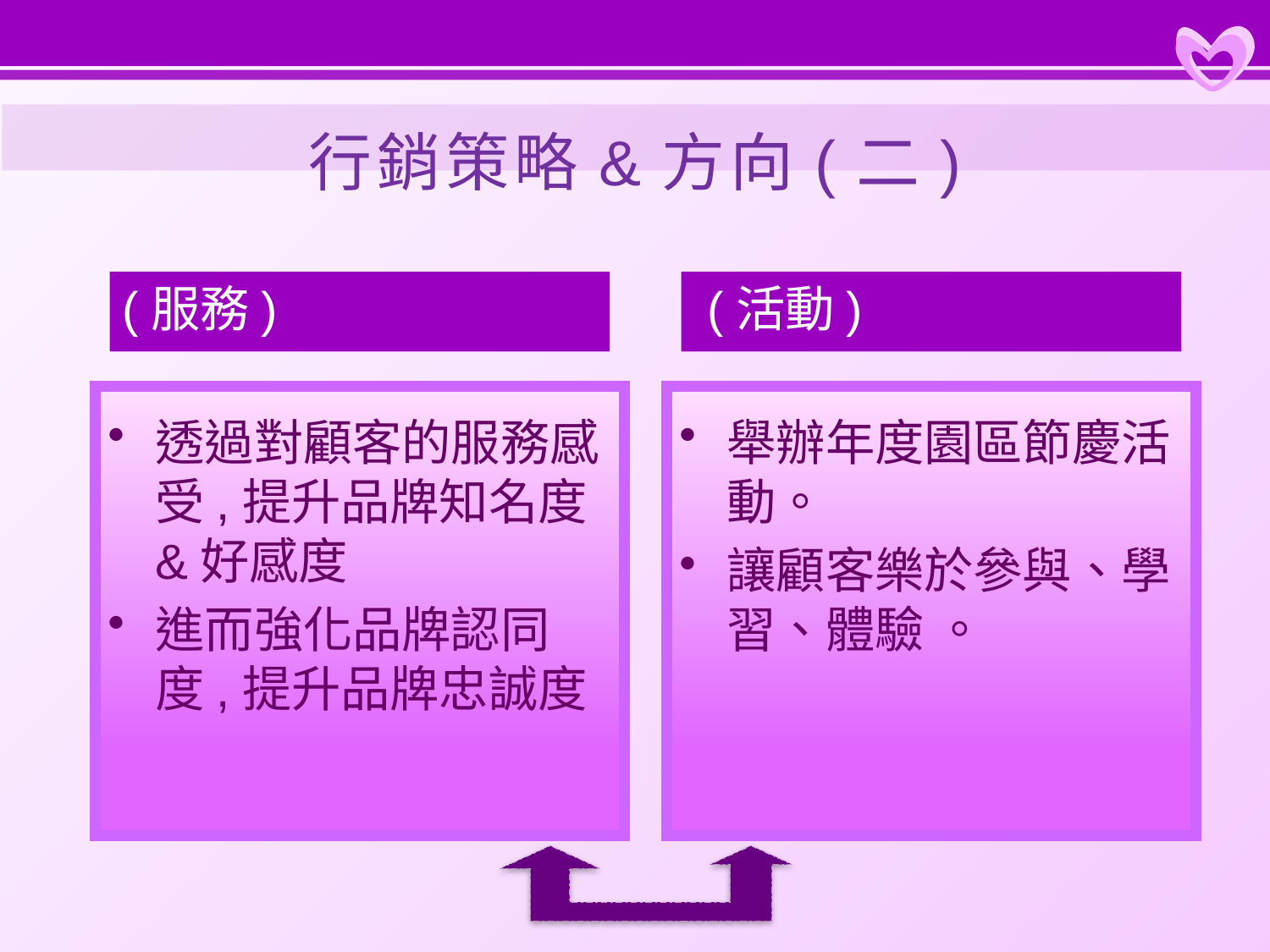

# 行銷策略&方向(二)
(服務)
 (活動)

透過對顧客的服務感受,提升品牌知名度&好感度
進而強化品牌認同度,提升品牌忠誠度

舉辦年度園區節慶活動。
讓顧客樂於參與、學習、體驗 。